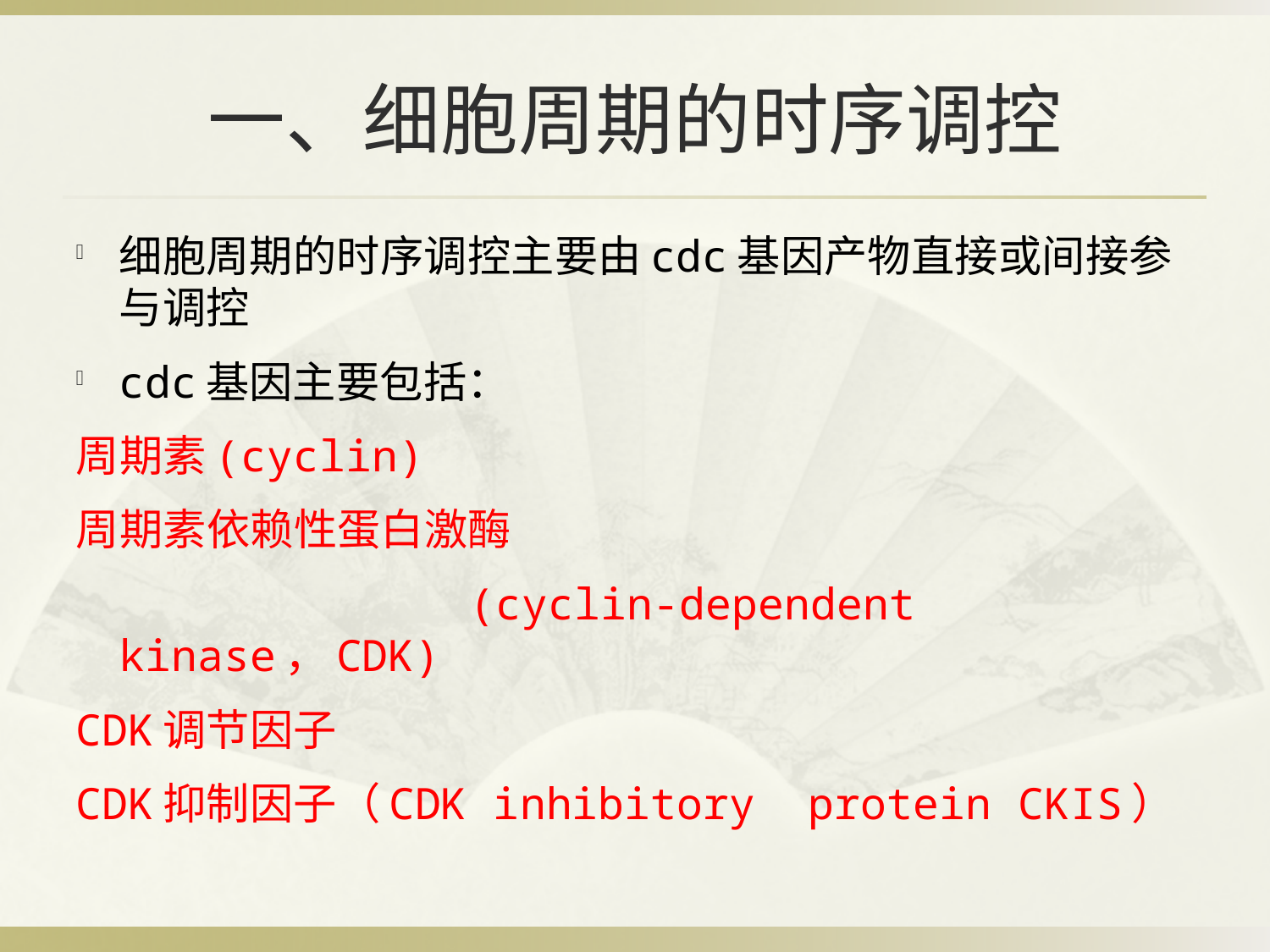

# 一、细胞周期的时序调控
细胞周期的时序调控主要由cdc基因产物直接或间接参与调控
cdc基因主要包括：
周期素(cyclin)
周期素依赖性蛋白激酶
               (cyclin-dependent kinase，CDK)
CDK调节因子
CDK抑制因子（CDK inhibitory  protein CKIS）